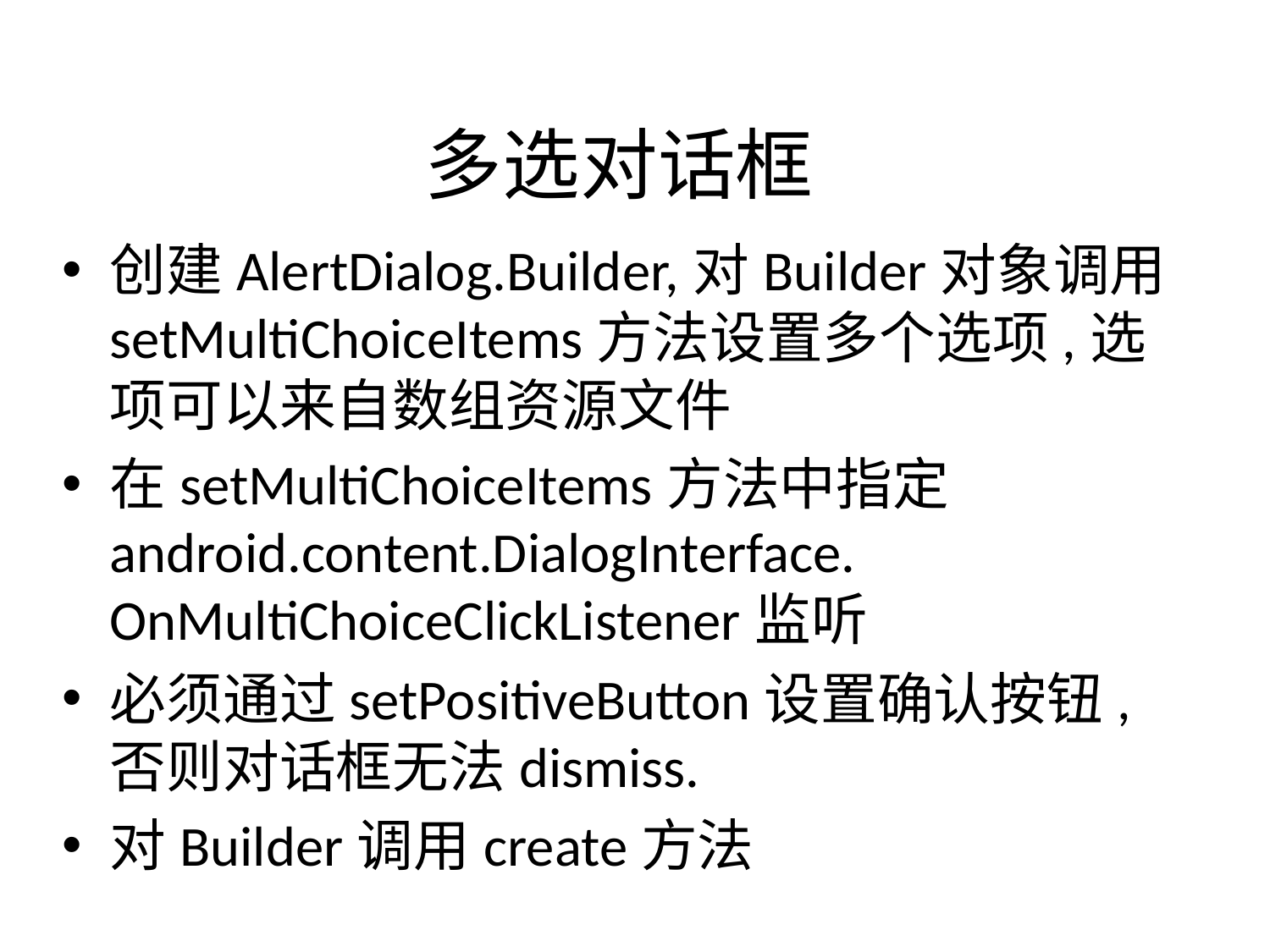

# 多选对话框
创建AlertDialog.Builder,对Builder对象调用setMultiChoiceItems方法设置多个选项,选项可以来自数组资源文件
在setMultiChoiceItems方法中指定android.content.DialogInterface. OnMultiChoiceClickListener监听
必须通过setPositiveButton设置确认按钮,否则对话框无法dismiss.
对Builder调用create方法